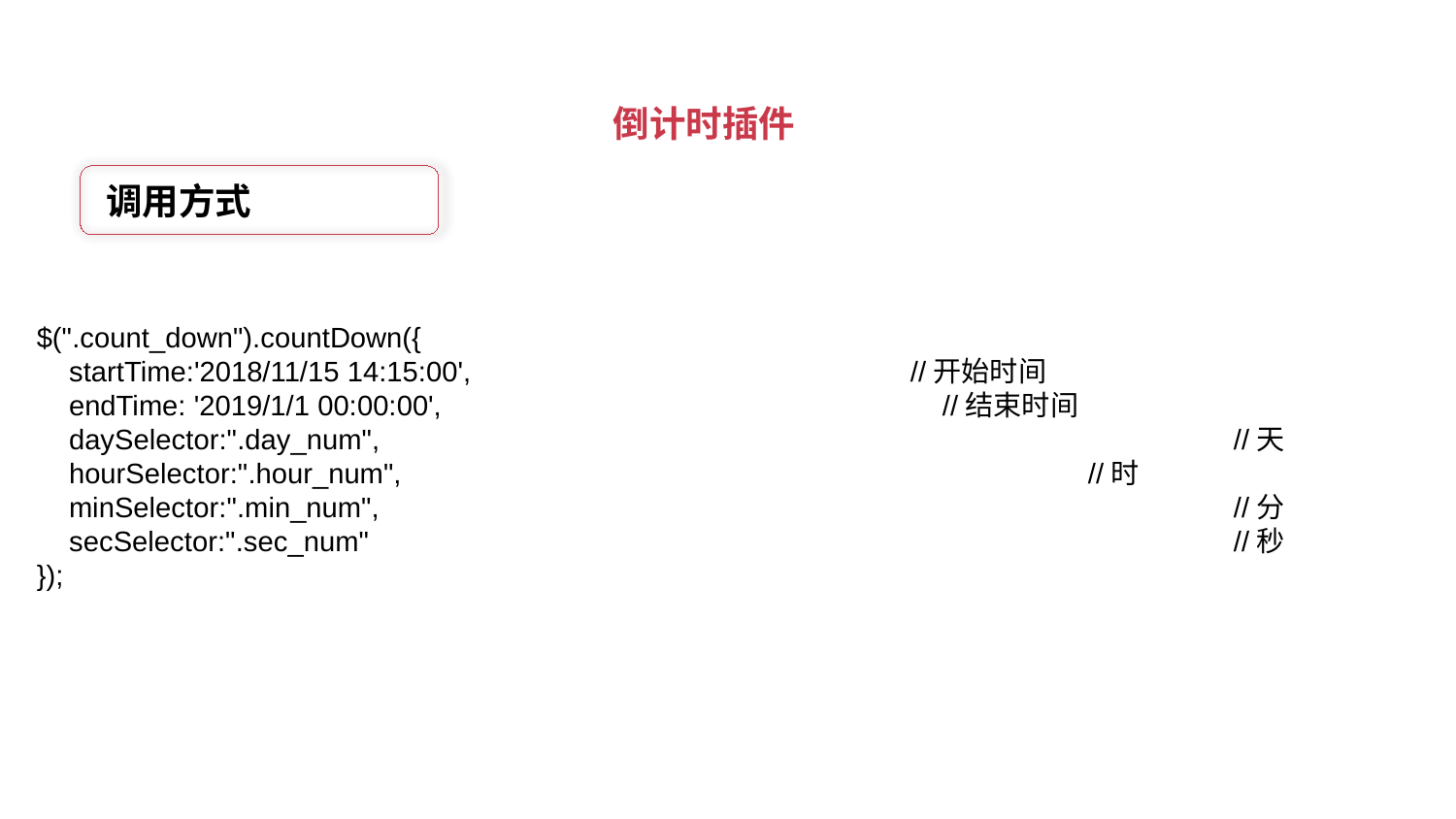

倒计时插件

调用方式
$(".count_down").countDown({
    startTime:'2018/11/15 14:15:00',				//开始时间
    endTime: '2019/1/1 00:00:00',				    //结束时间
    daySelector:".day_num",						    //天
    hourSelector:".hour_num",					    //时
    minSelector:".min_num",						    //分
    secSelector:".sec_num"						    //秒
});